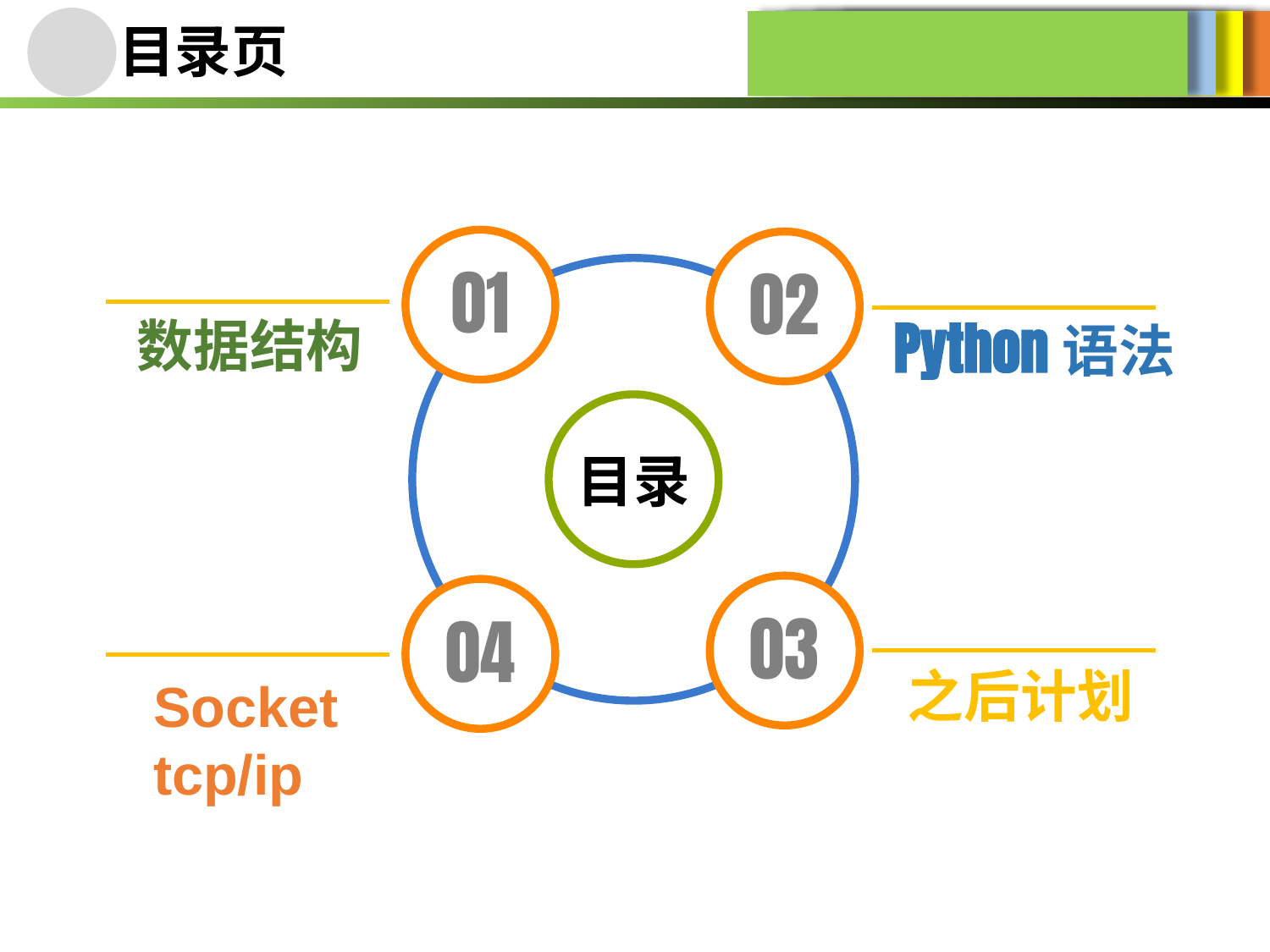

目录页

01
02

数据结构
Python语法
目录
03
04
之后计划
Socket tcp/ip